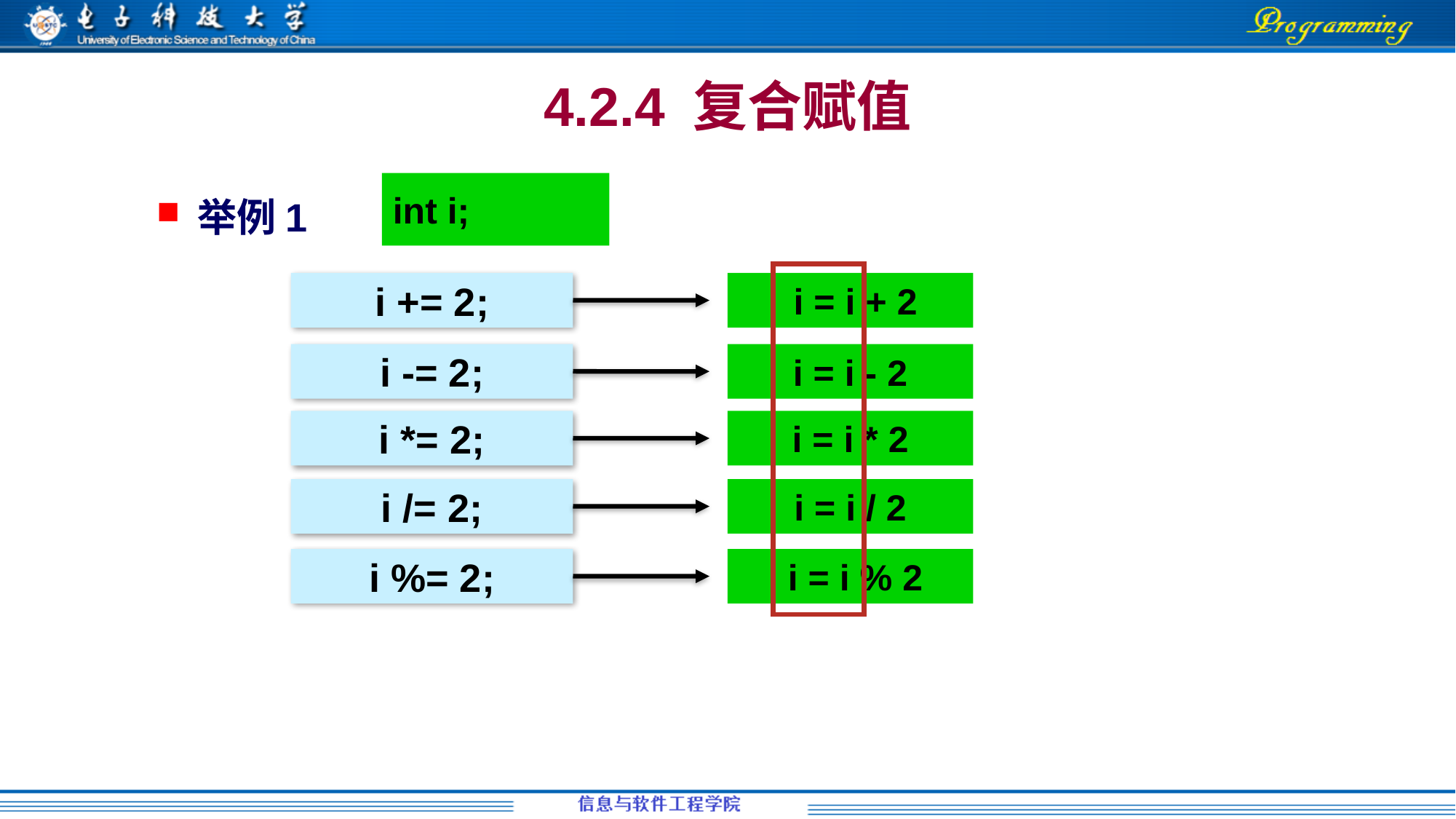

4.2.4 复合赋值
int i;
举例1

i += 2;
 i = i + 2

i -= 2;
i = i - 2

i *= 2;
i = i * 2

i /= 2;
i = i / 2

i %= 2;
 i = i % 2